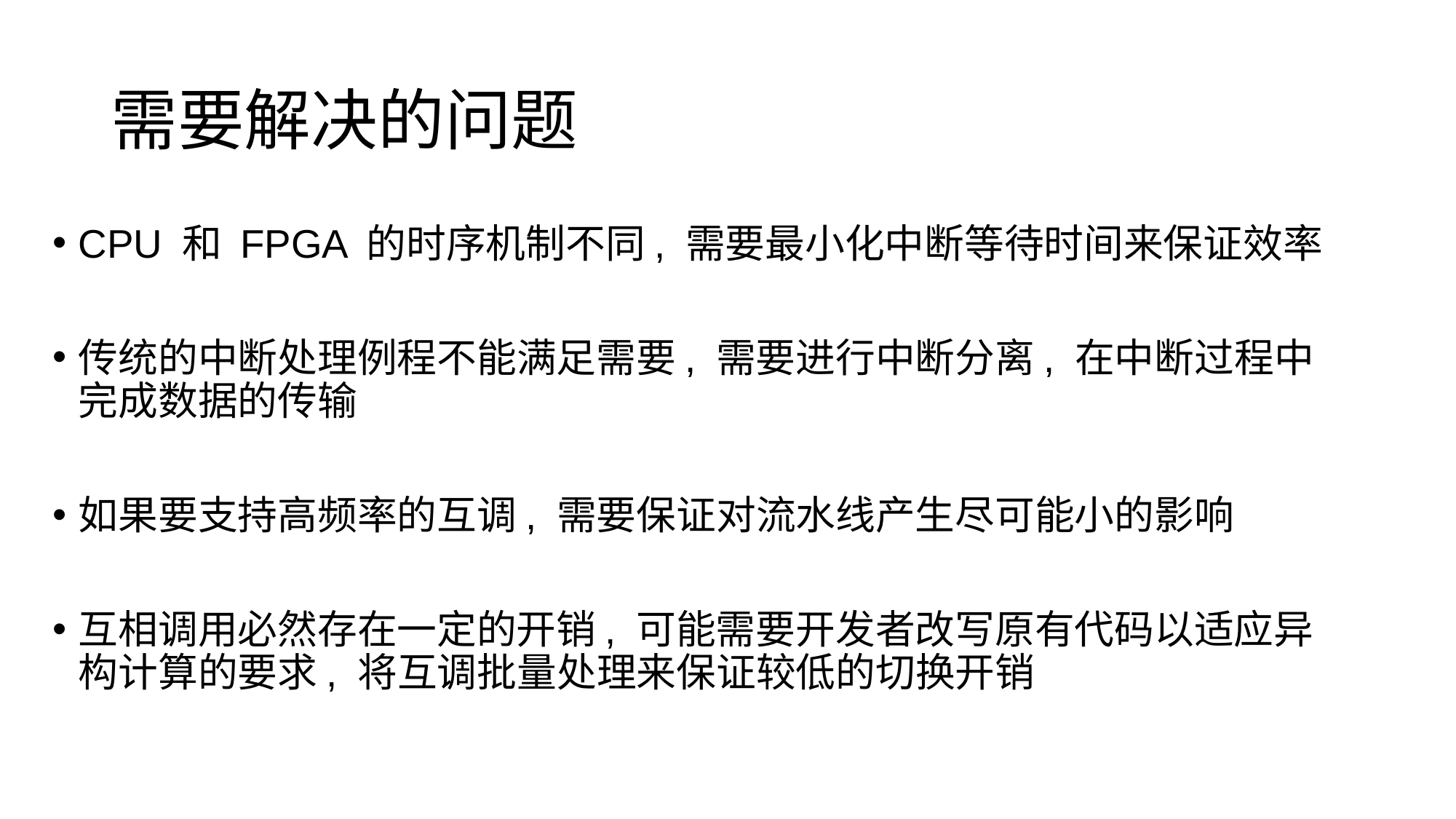

# 需要解决的问题
CPU 和 FPGA 的时序机制不同, 需要最小化中断等待时间来保证效率

传统的中断处理例程不能满足需要, 需要进行中断分离, 在中断过程中完成数据的传输

如果要支持高频率的互调, 需要保证对流水线产生尽可能小的影响

互相调用必然存在一定的开销, 可能需要开发者改写原有代码以适应异构计算的要求, 将互调批量处理来保证较低的切换开销